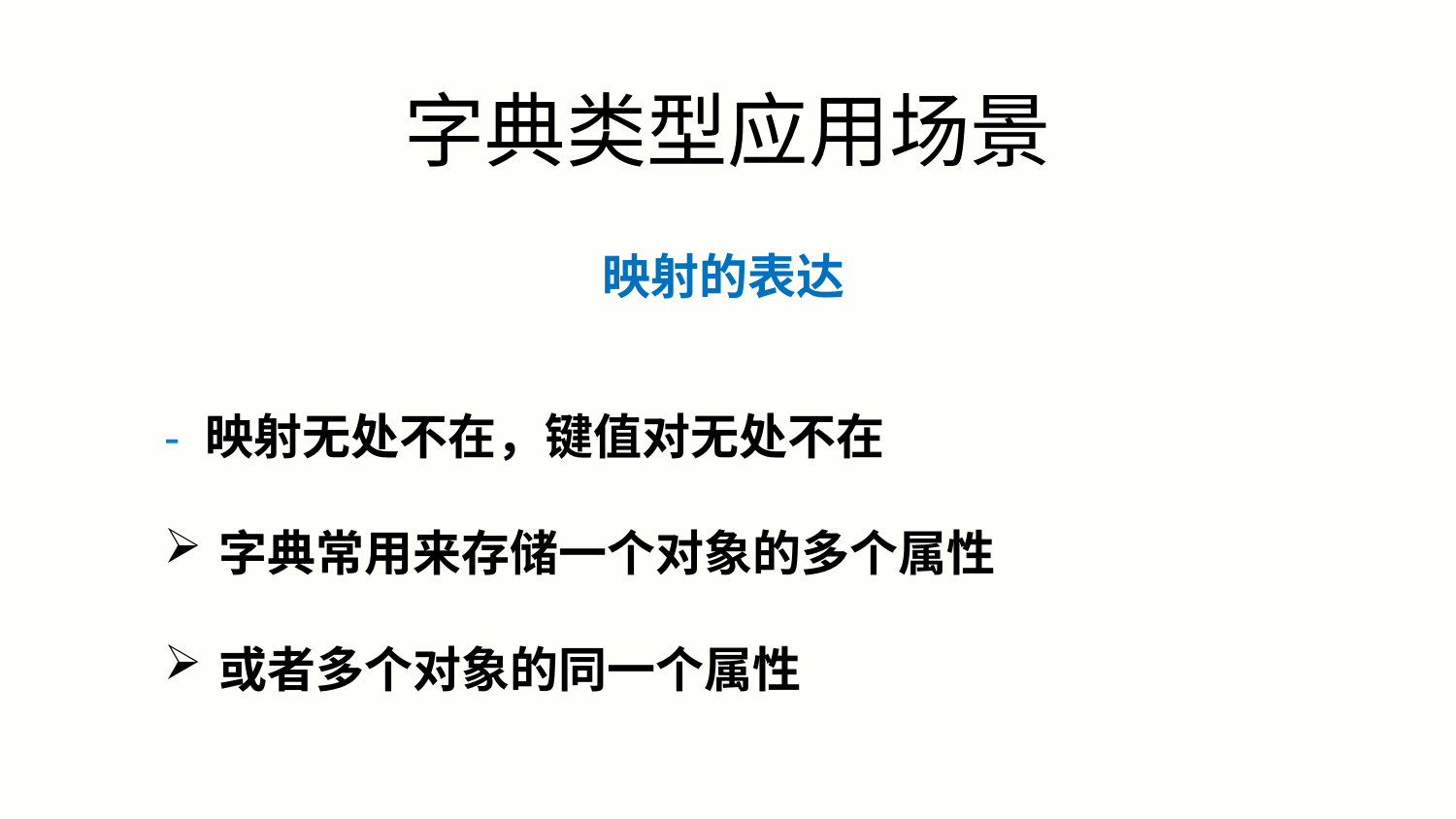

字典类型应用场景
映射的表达
- 映射无处不在，键值对无处不在
字典常用来存储一个对象的多个属性
或者多个对象的同一个属性
16